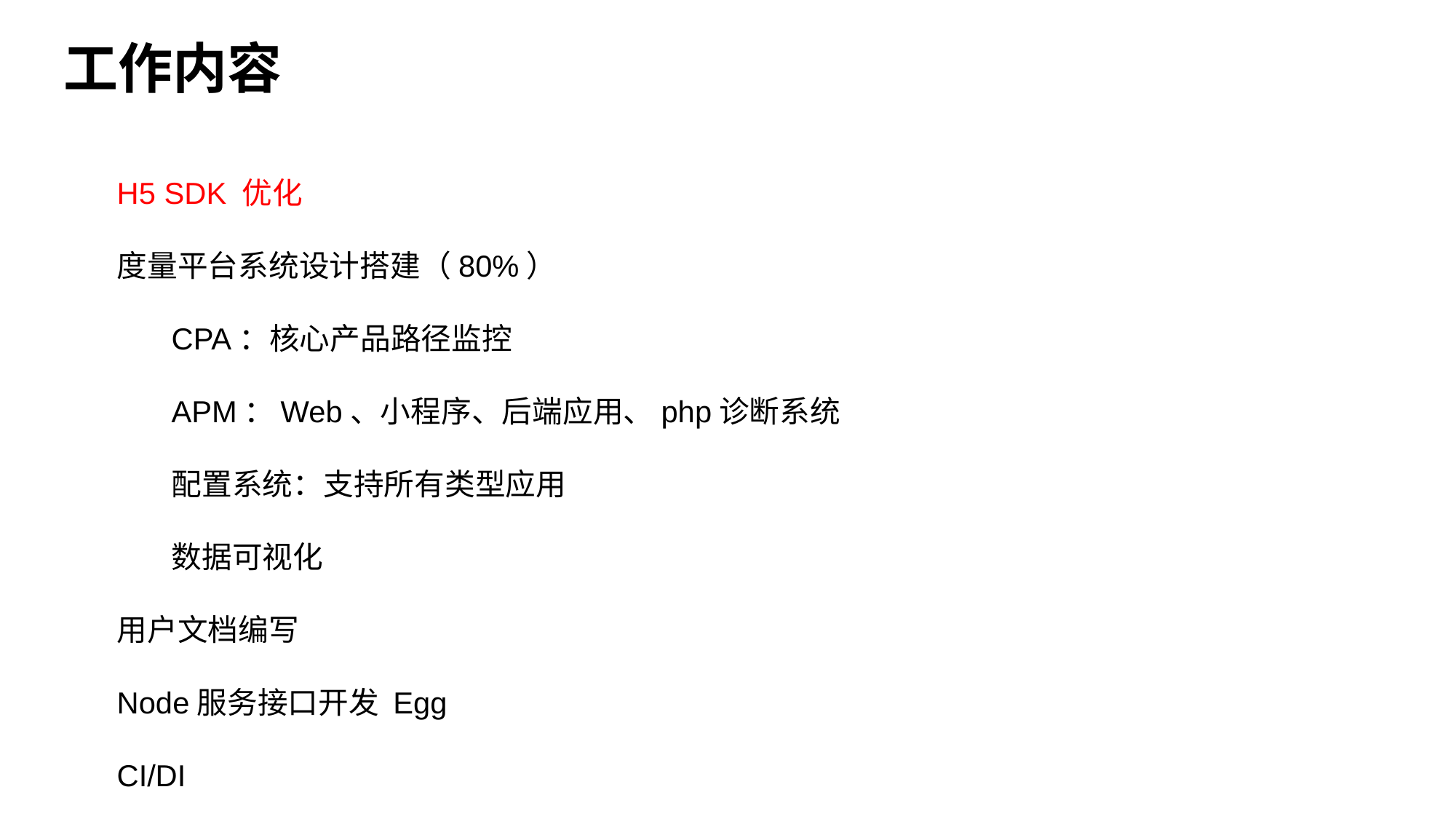

工作内容
H5 SDK 优化
度量平台系统设计搭建（80%）
	CPA：核心产品路径监控
	APM：	Web、小程序、后端应用、php诊断系统
	配置系统：支持所有类型应用
	数据可视化
用户文档编写
Node服务接口开发 Egg
CI/DI